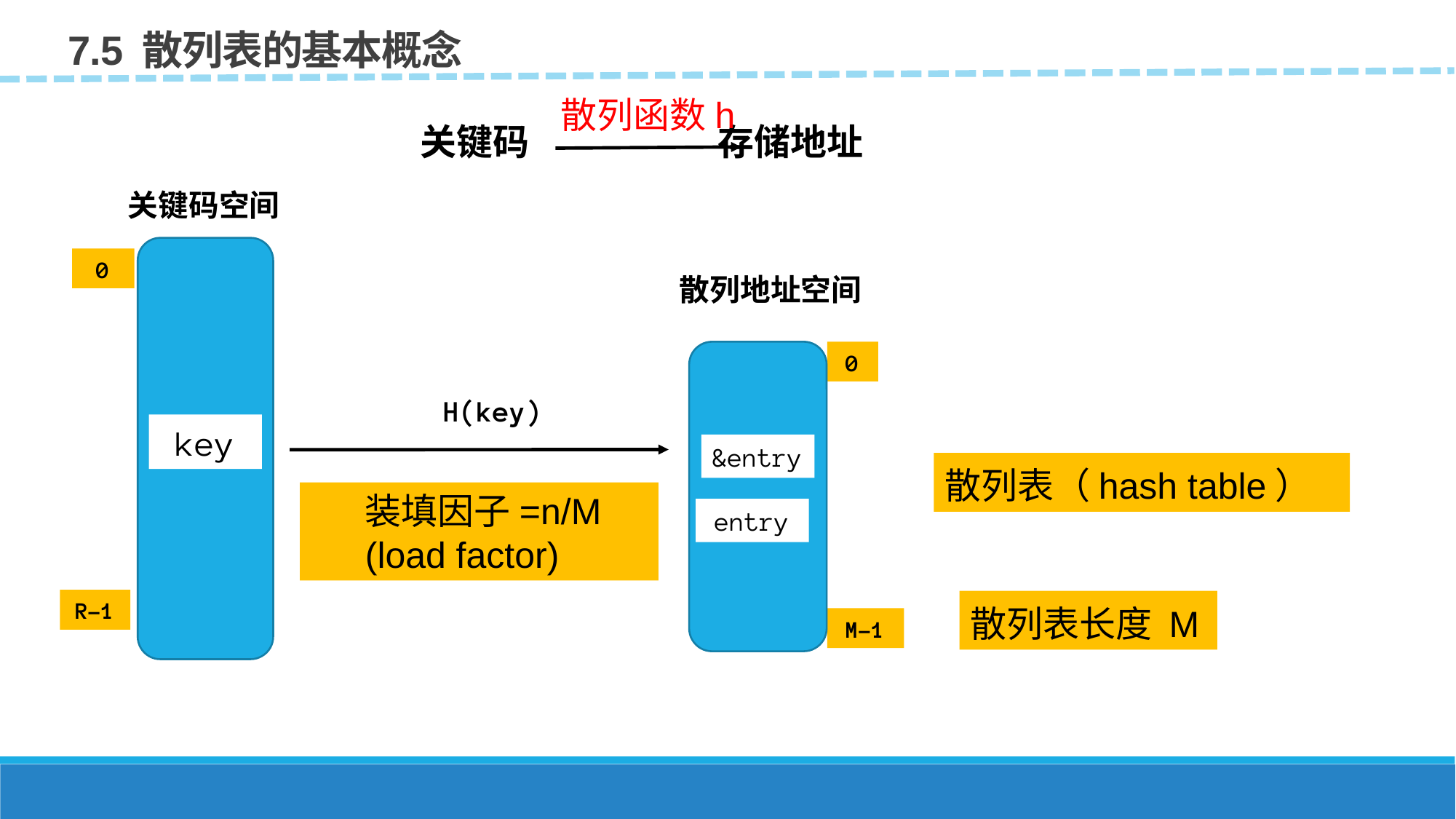

7.5 散列表的基本概念

关键码                       存储地址
散列函数h

关键码空间

0
散列地址空间

0
H(key)
key
&entry

散列表（hash table）
装填因子=n/M
(load factor)
entry
R-1
散列表长度 M
M-1